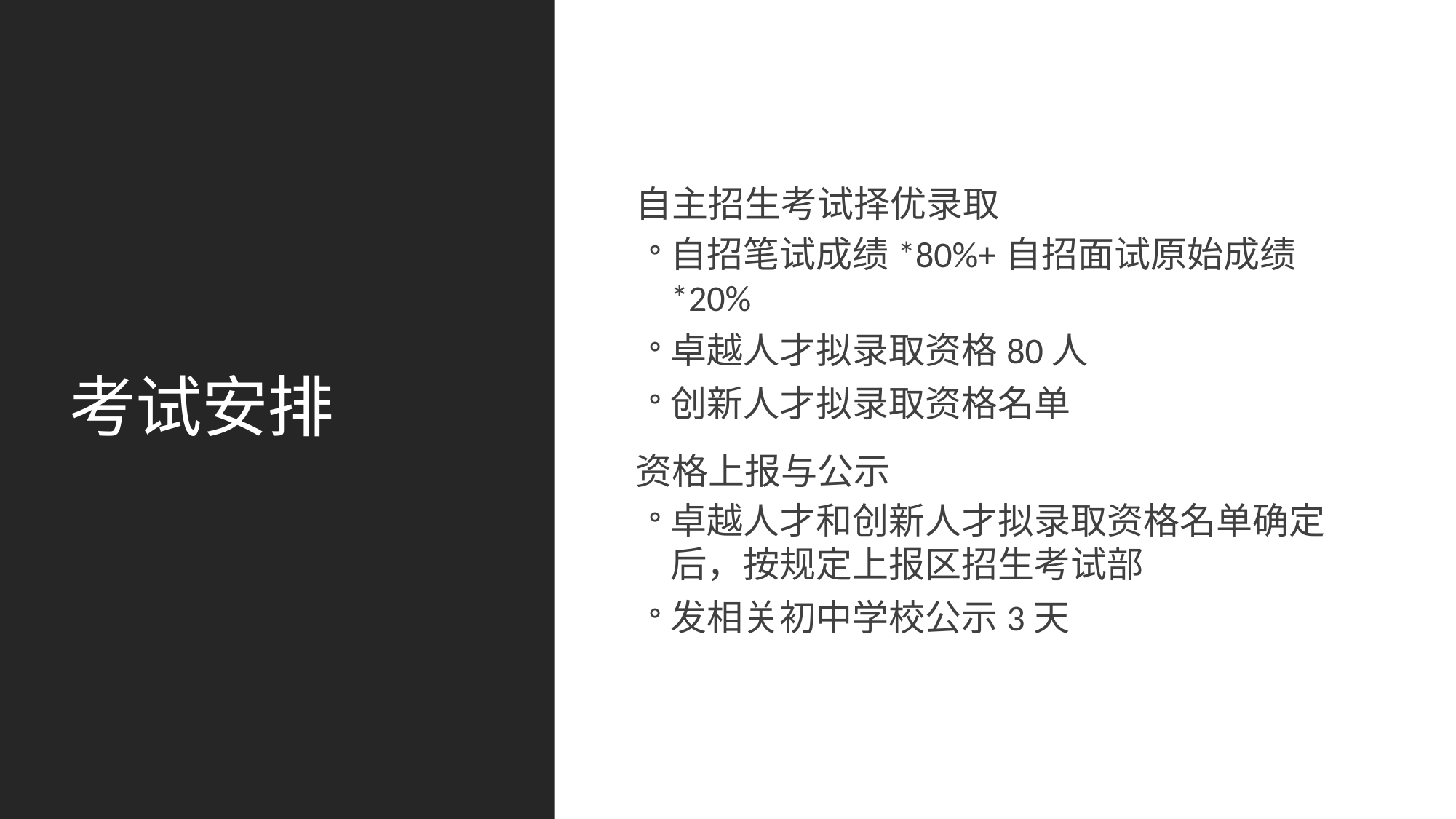

# 考试安排
自主招生考试择优录取
自招笔试成绩*80%+自招面试原始成绩*20%
卓越人才拟录取资格80人
创新人才拟录取资格名单
资格上报与公示
卓越人才和创新人才拟录取资格名单确定后，按规定上报区招生考试部
发相关初中学校公示3天